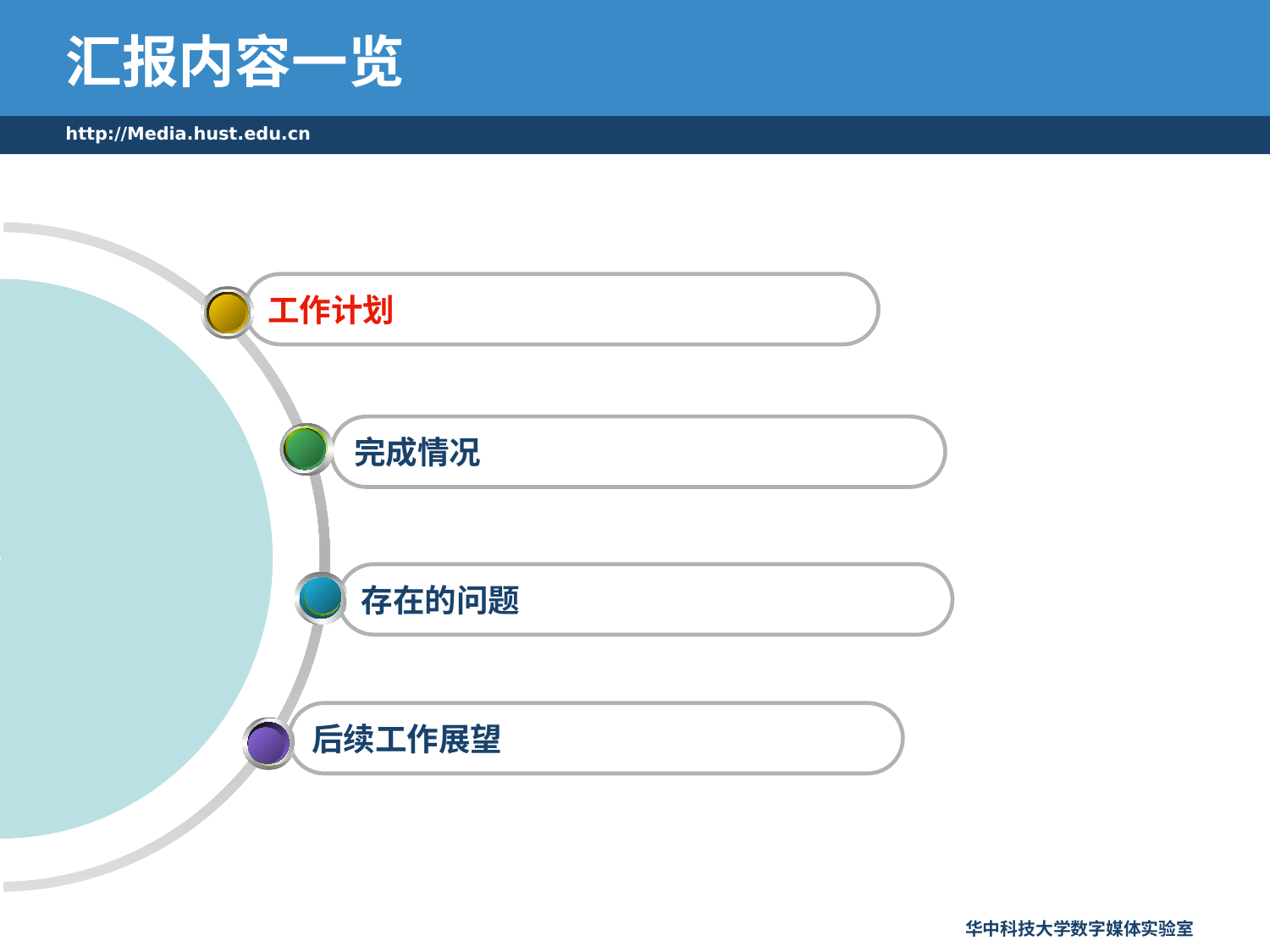

# 汇报内容一览
http://Media.hust.edu.cn

工作计划

完成情况

存在的问题

后续工作展望

华中科技大学数字媒体实验室